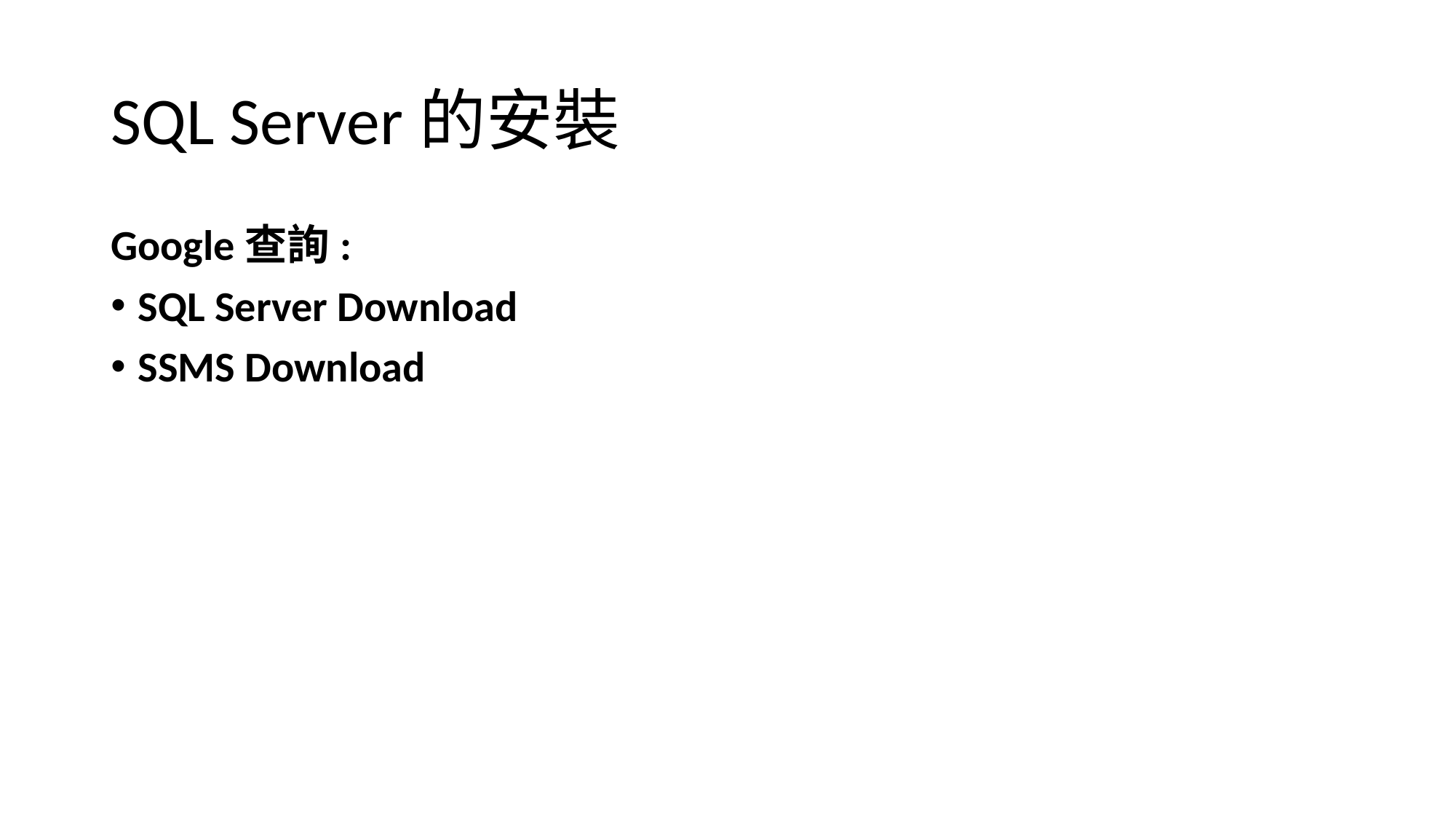

# SQL Server的安裝
Google查詢:
SQL Server Download
SSMS Download